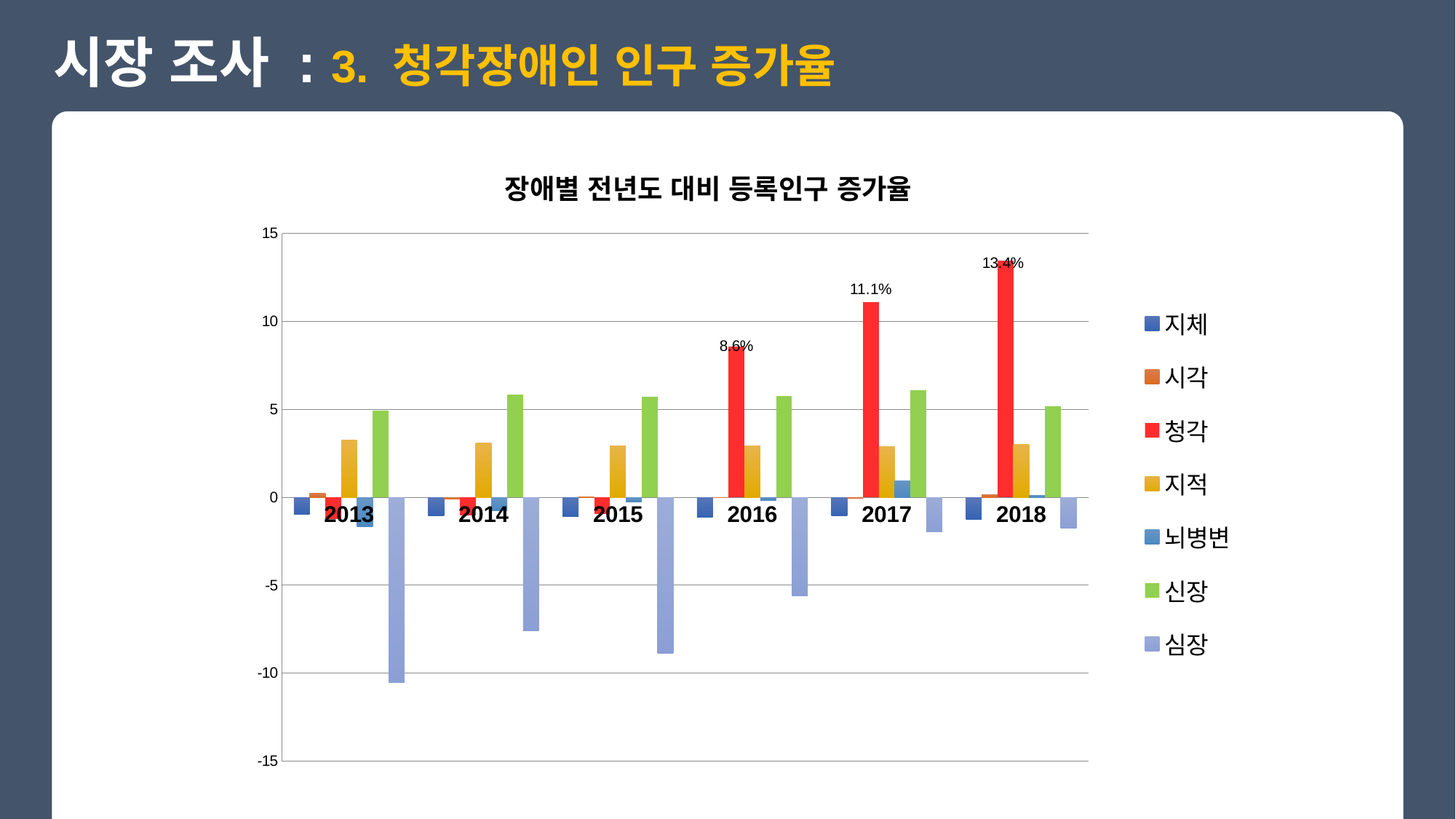

시장 조사 : 3. 청각장애인 인구 증가율

### Chart: 장애별 전년도 대비 등록인구 증가율

| Category | 지체 | 시각 | 청각 | 지적 | 뇌병변 | 신장 | 심장 |
|---|---|---|---|---|---|---|---|
| 2013 | -0.9716132516369387 | 0.21024374020051084 | -1.2336178259709385 | 3.237387233993432 | -1.6695306772382992 | 4.913768641422593 | -10.537190082644628 |
| 2014 | -1.0446159545095248 | -0.10667931014044996 | -1.0258458333822773 | 3.068777744233104 | -0.7692520109036567 | 5.834623071028247 | -7.606812933025407 |
| 2015 | -1.0891411599804854 | 0.019380994759217188 | -0.9672480704488898 | 2.9275040004339576 | -0.2707290602401997 | 5.727347587812702 | -8.873613497890958 |
| 2016 | -1.117677216567813 | -0.031636308991835456 | 8.592120926442277 | 2.9148572874067185 | -0.16184196889126679 | 5.750120857280973 | -5.58889079375965 |
| 2017 | -1.0293771810343344 | -0.06408379945726497 | 11.094639185117883 | 2.8778746741907777 | 0.9434790941323001 | 6.110476190476206 | -1.961140366805879 |
| 2018 | -1.2437307137218596 | 0.12864561892396856 | 13.436621490514995 | 2.993484417853381 | 0.10442253153442493 | 5.1817811924080415 | -1.759585108353406 |